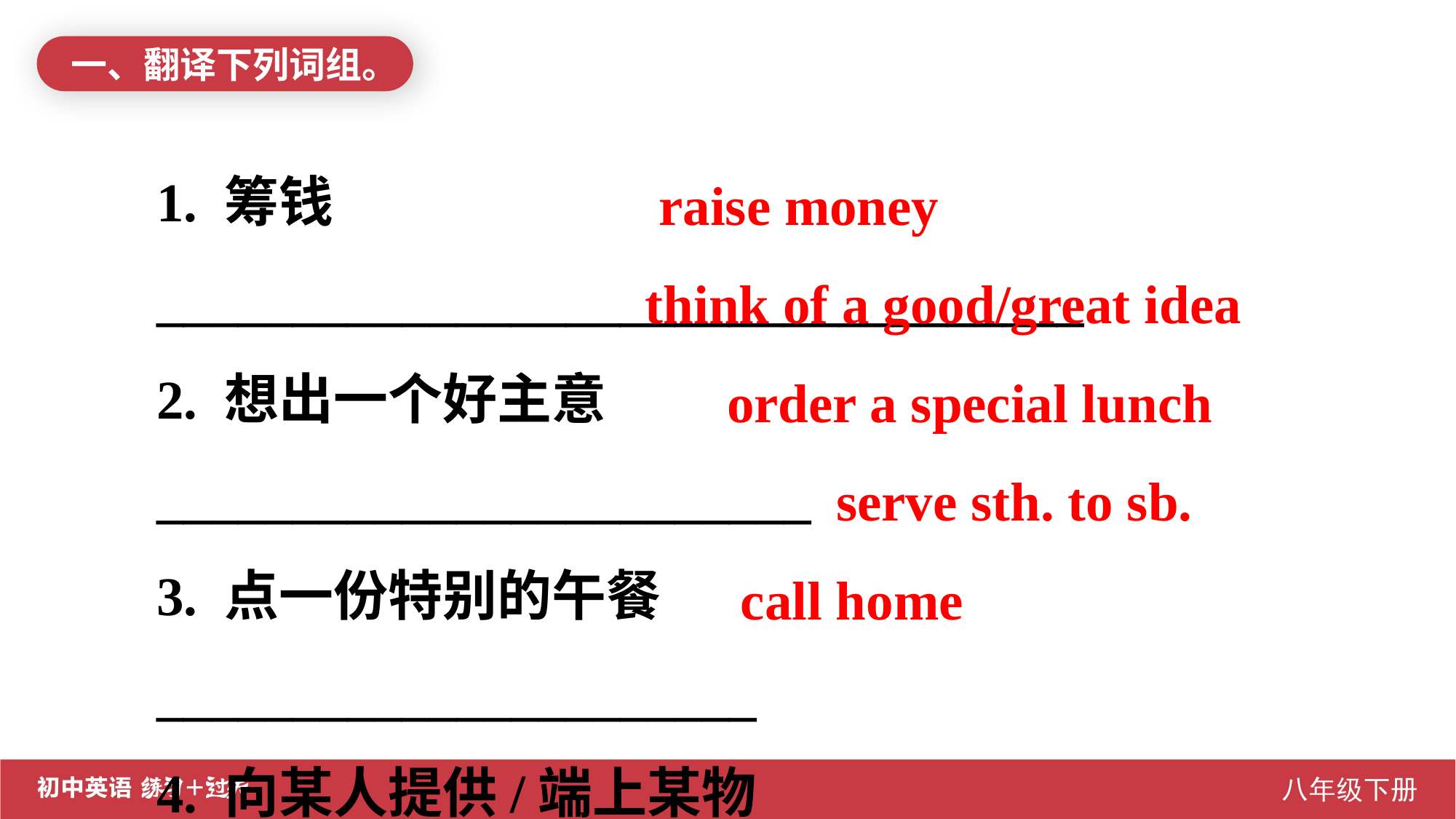

一、翻译下列词组。
1. 筹钱  __________________________________
2. 想出一个好主意  ________________________
3. 点一份特别的午餐  ______________________
4. 向某人提供/端上某物  ____________________
5. 打电话回家  ____________________________
   raise money
  think of a good/great idea
        order a special lunch
                serve sth. to sb.
         call home